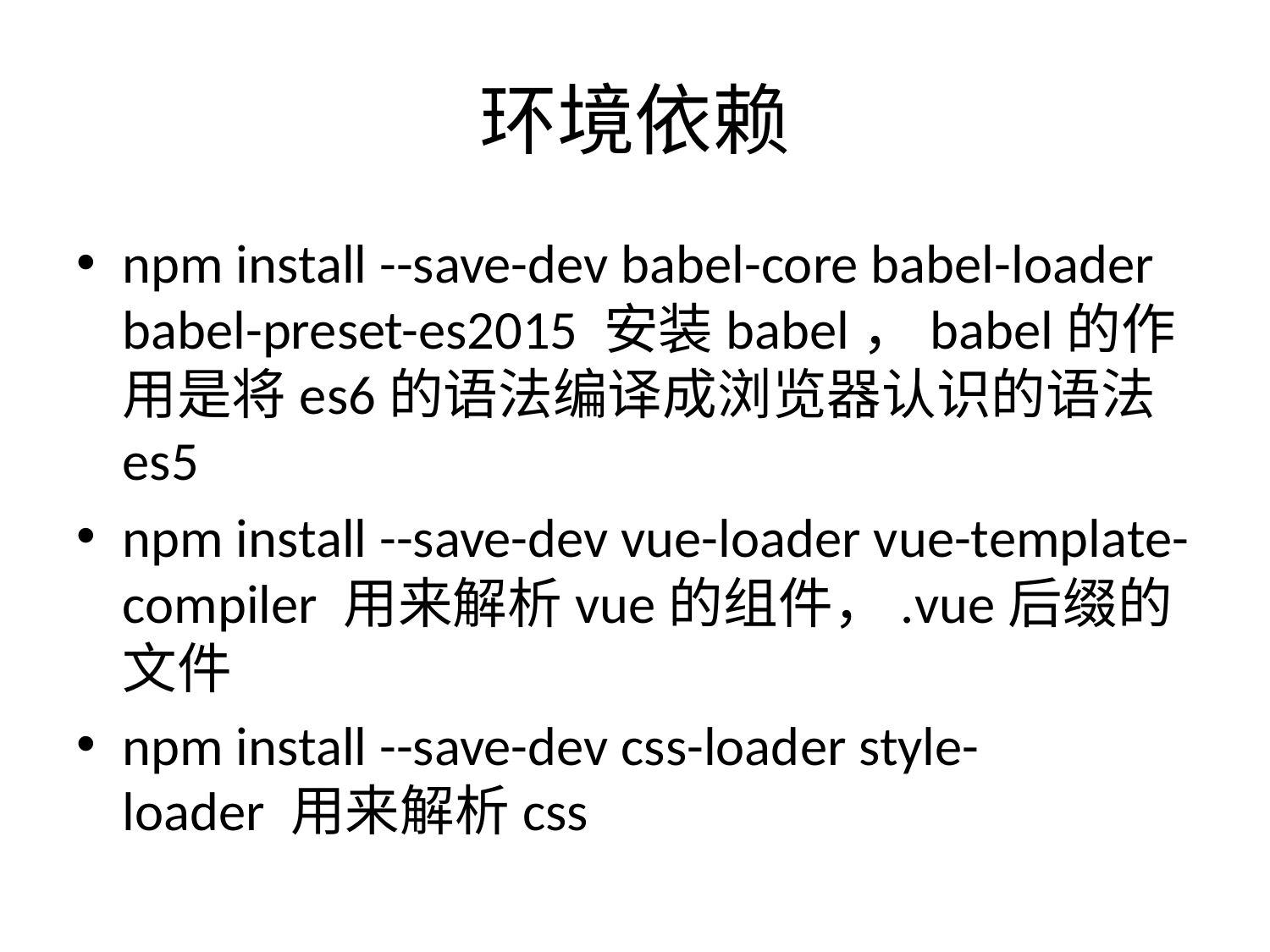

# 环境依赖
npm install --save-dev babel-core babel-loader babel-preset-es2015 安装babel，babel的作用是将es6的语法编译成浏览器认识的语法es5
npm install --save-dev vue-loader vue-template-compiler 用来解析vue的组件，.vue后缀的文件
npm install --save-dev css-loader style-loader 用来解析css